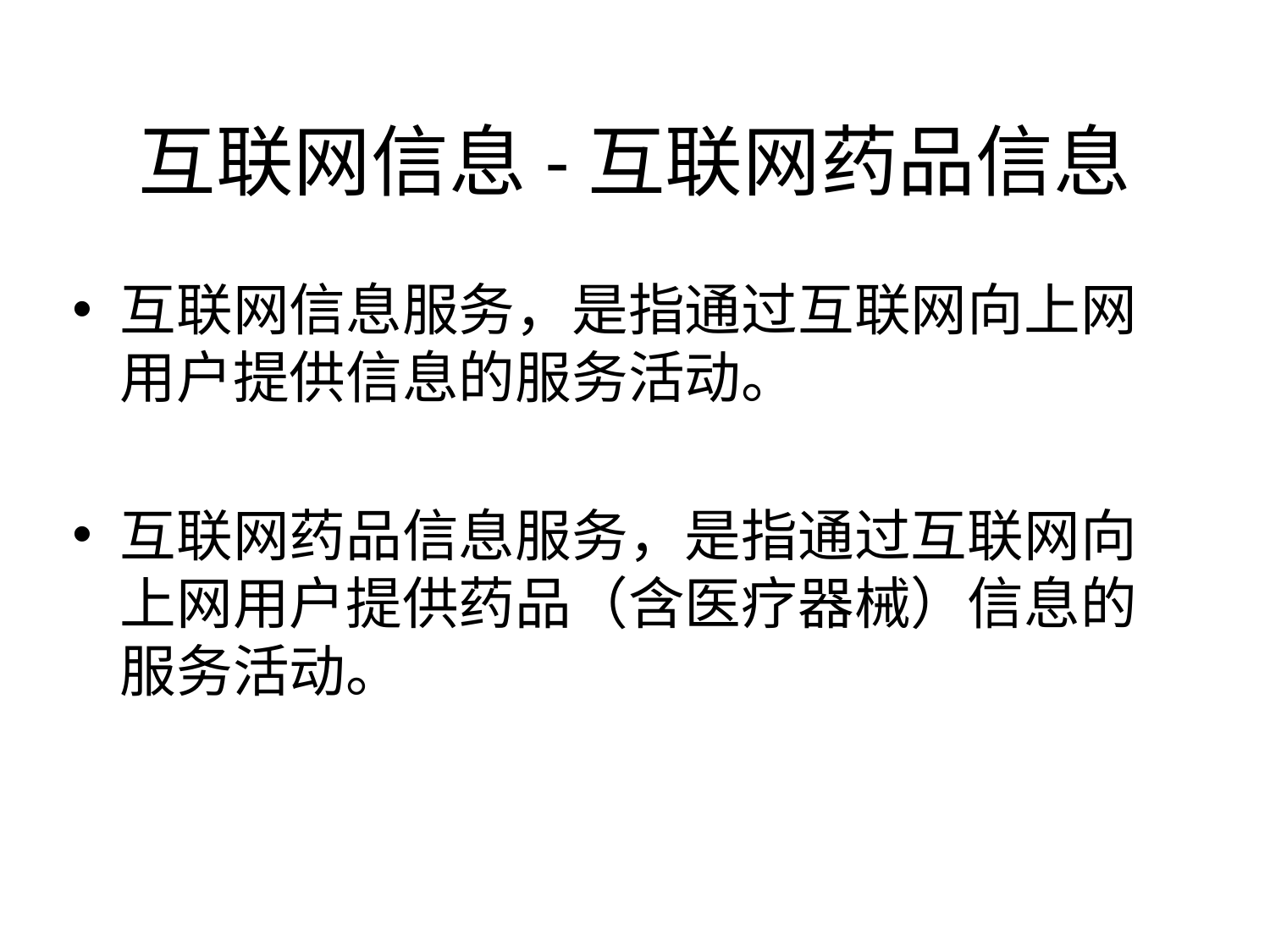

# 互联网信息-互联网药品信息
互联网信息服务，是指通过互联网向上网用户提供信息的服务活动。

互联网药品信息服务，是指通过互联网向上网用户提供药品（含医疗器械）信息的服务活动。